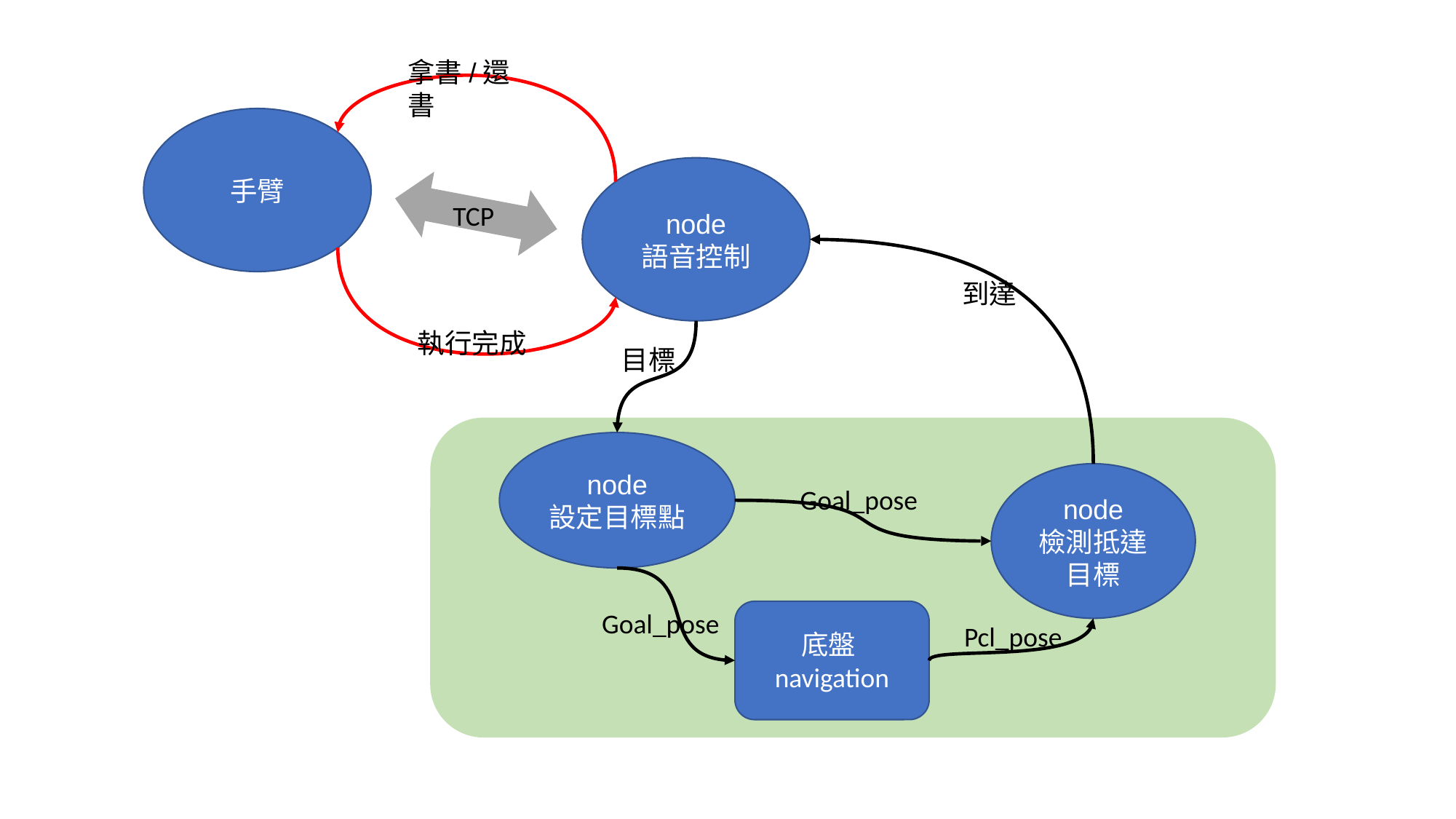

拿書/還書
手臂

node
語音控制
TCP
到達
執行完成
目標

node
設定目標點
node
檢測抵達目標
Goal_pose
Goal_pose
底盤navigation
Pcl_pose